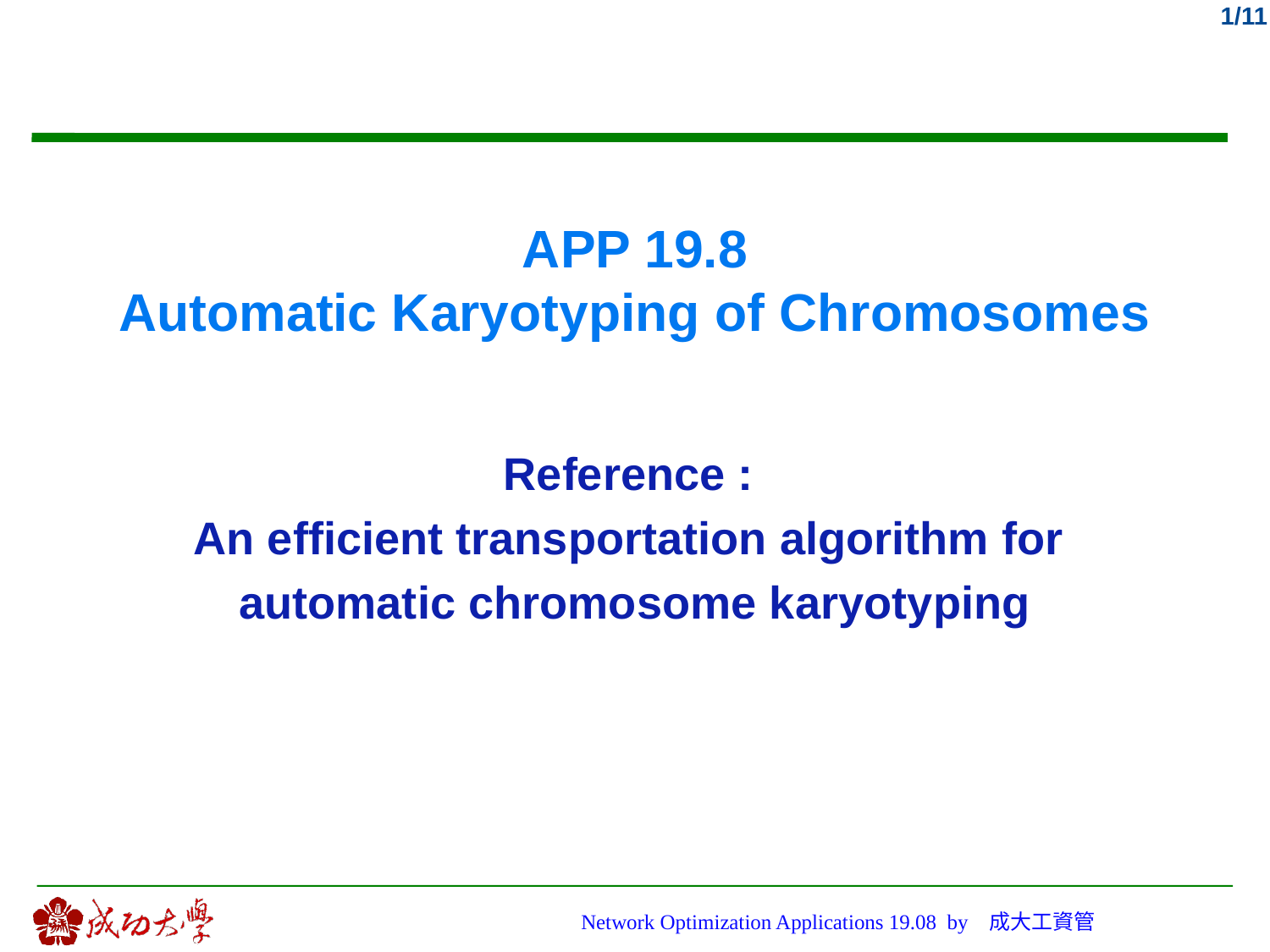

# APP 19.8 Automatic Karyotyping of Chromosomes
Reference :
An efficient transportation algorithm for
automatic chromosome karyotyping

Network Optimization Applications 19.08  by   成大工資管